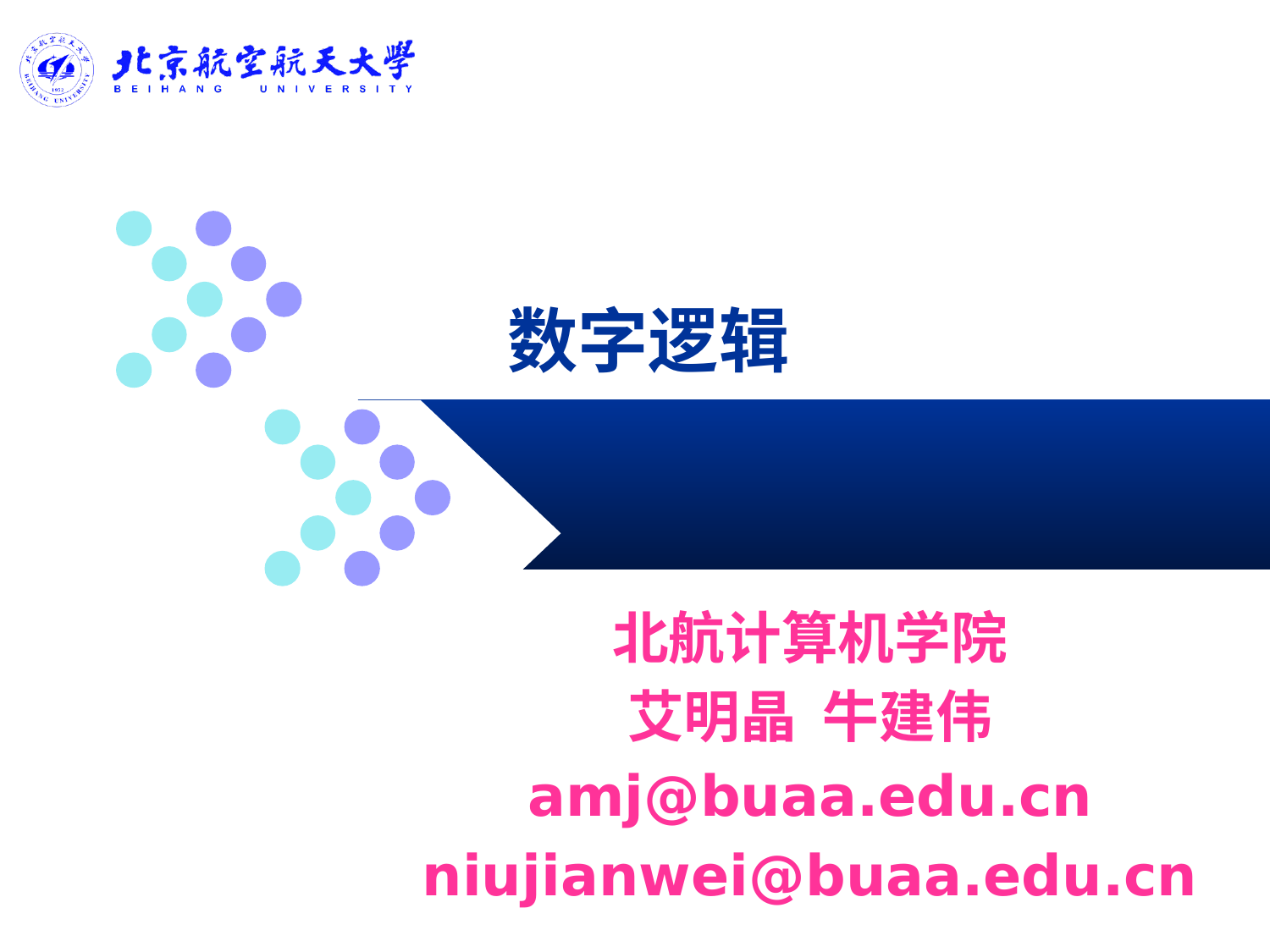

# 数字逻辑
北航计算机学院
艾明晶  牛建伟
amj@buaa.edu.cn
niujianwei@buaa.edu.cn